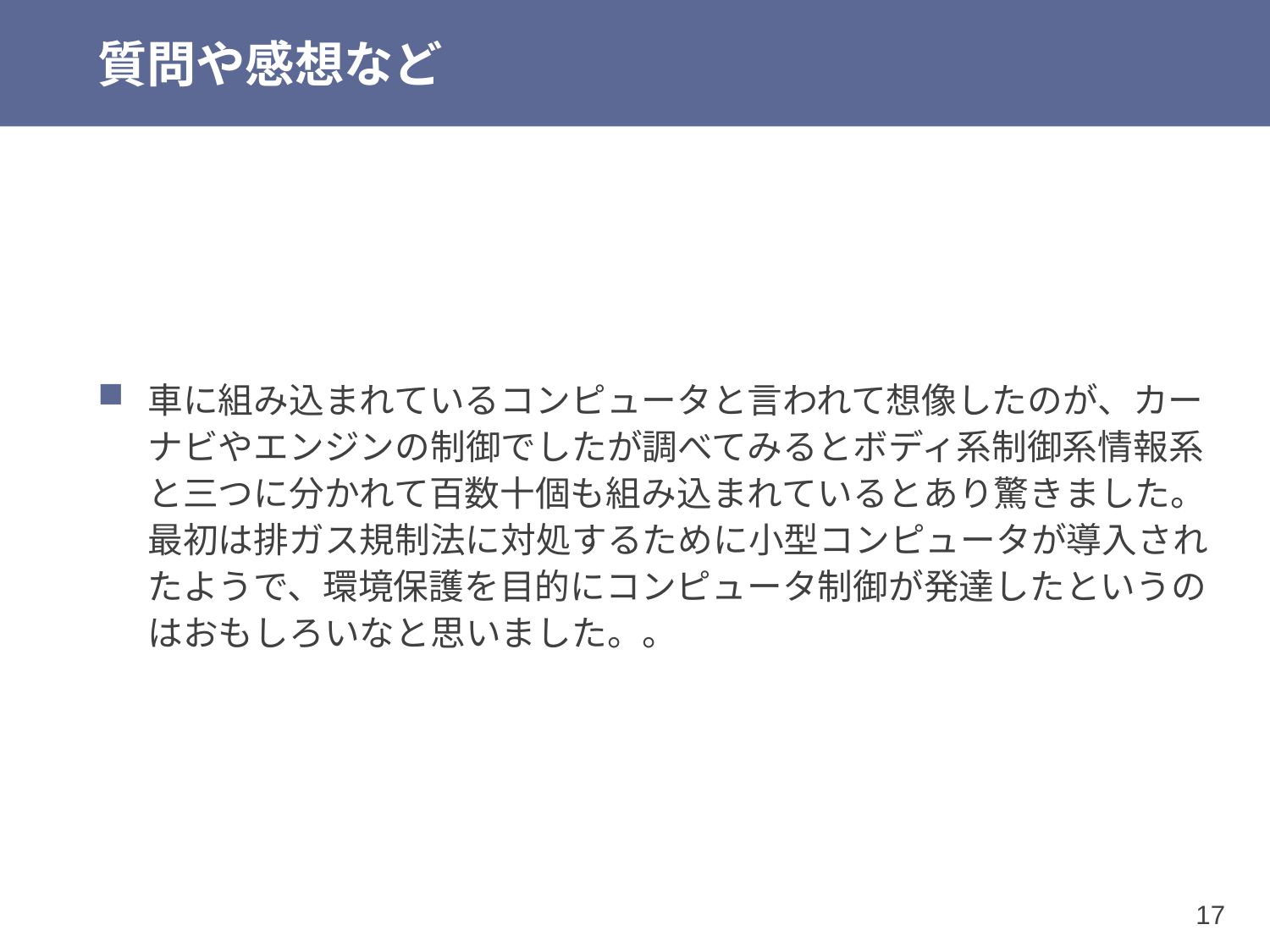

# 質問や感想など
車に組み込まれているコンピュータと言われて想像したのが、カーナビやエンジンの制御でしたが調べてみるとボディ系制御系情報系と三つに分かれて百数十個も組み込まれているとあり驚きました。最初は排ガス規制法に対処するために小型コンピュータが導入されたようで、環境保護を目的にコンピュータ制御が発達したというのはおもしろいなと思いました。。